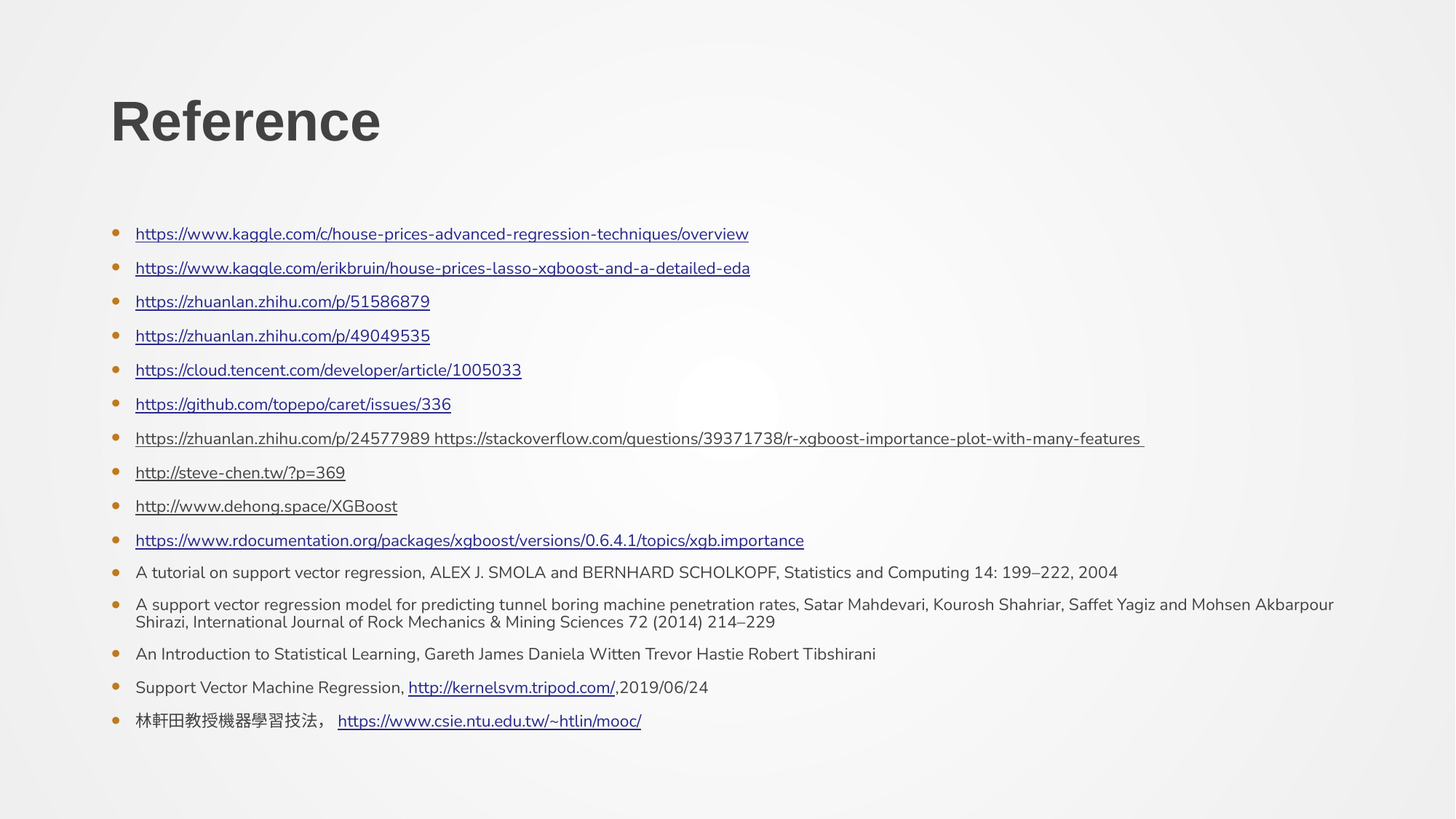

# Reference
https://www.kaggle.com/c/house-prices-advanced-regression-techniques/overview
https://www.kaggle.com/erikbruin/house-prices-lasso-xgboost-and-a-detailed-eda
https://zhuanlan.zhihu.com/p/51586879
https://zhuanlan.zhihu.com/p/49049535
https://cloud.tencent.com/developer/article/1005033
https://github.com/topepo/caret/issues/336
https://zhuanlan.zhihu.com/p/24577989 https://stackoverflow.com/questions/39371738/r-xgboost-importance-plot-with-many-features
http://steve-chen.tw/?p=369
http://www.dehong.space/XGBoost
https://www.rdocumentation.org/packages/xgboost/versions/0.6.4.1/topics/xgb.importance
A tutorial on support vector regression, ALEX J. SMOLA and BERNHARD SCHOLKOPF, Statistics and Computing 14: 199–222, 2004
A support vector regression model for predicting tunnel boring machine penetration rates, Satar Mahdevari, Kourosh Shahriar, Saffet Yagiz and Mohsen Akbarpour Shirazi, International Journal of Rock Mechanics & Mining Sciences 72 (2014) 214–229
An Introduction to Statistical Learning, Gareth James Daniela Witten Trevor Hastie Robert Tibshirani
Support Vector Machine Regression, http://kernelsvm.tripod.com/,2019/06/24
林軒田教授機器學習技法，https://www.csie.ntu.edu.tw/~htlin/mooc/